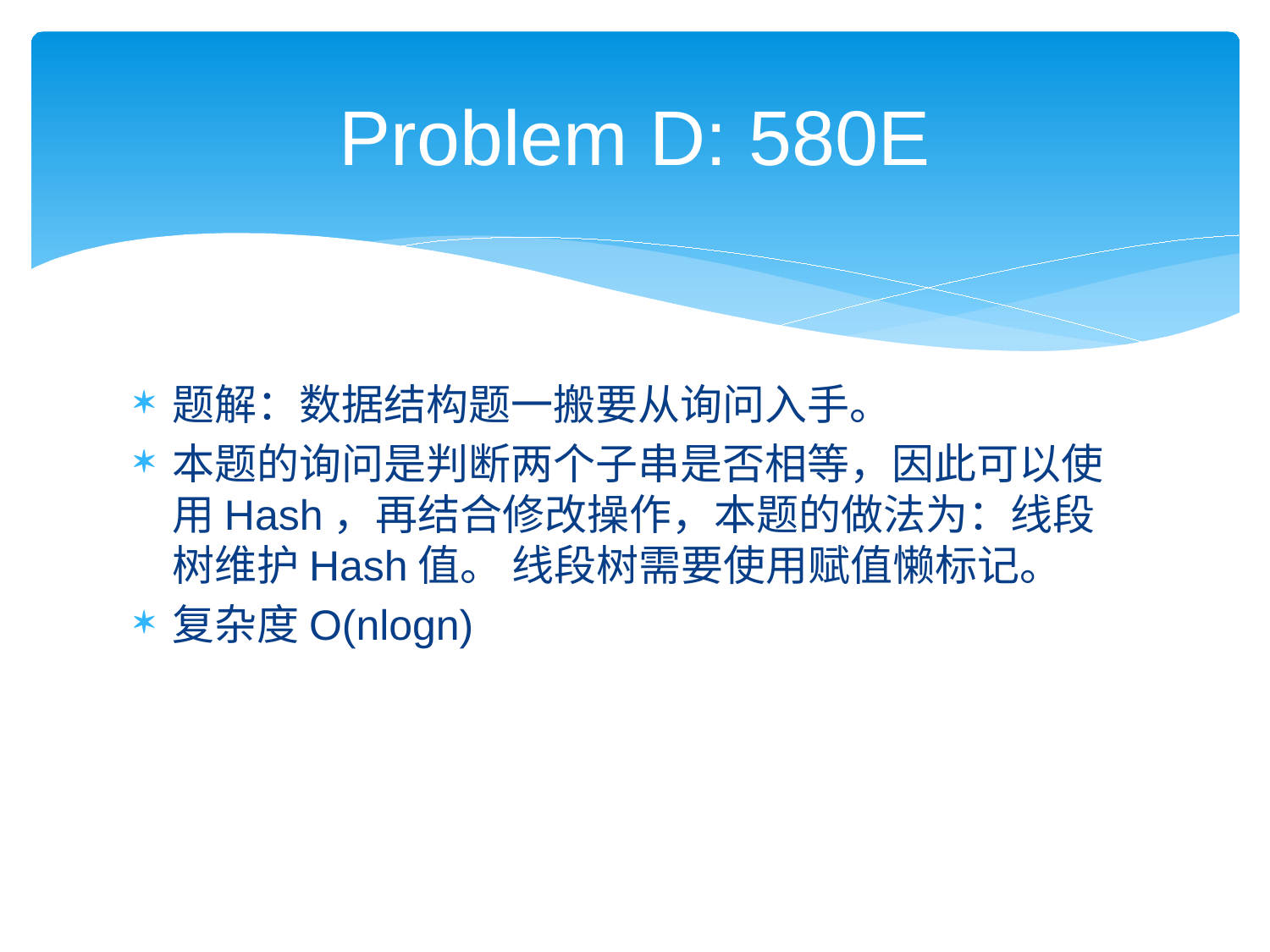

# Problem D: 580E
题解：数据结构题一搬要从询问入手。
本题的询问是判断两个子串是否相等，因此可以使用Hash，再结合修改操作，本题的做法为：线段树维护Hash值。 线段树需要使用赋值懒标记。
复杂度O(nlogn)